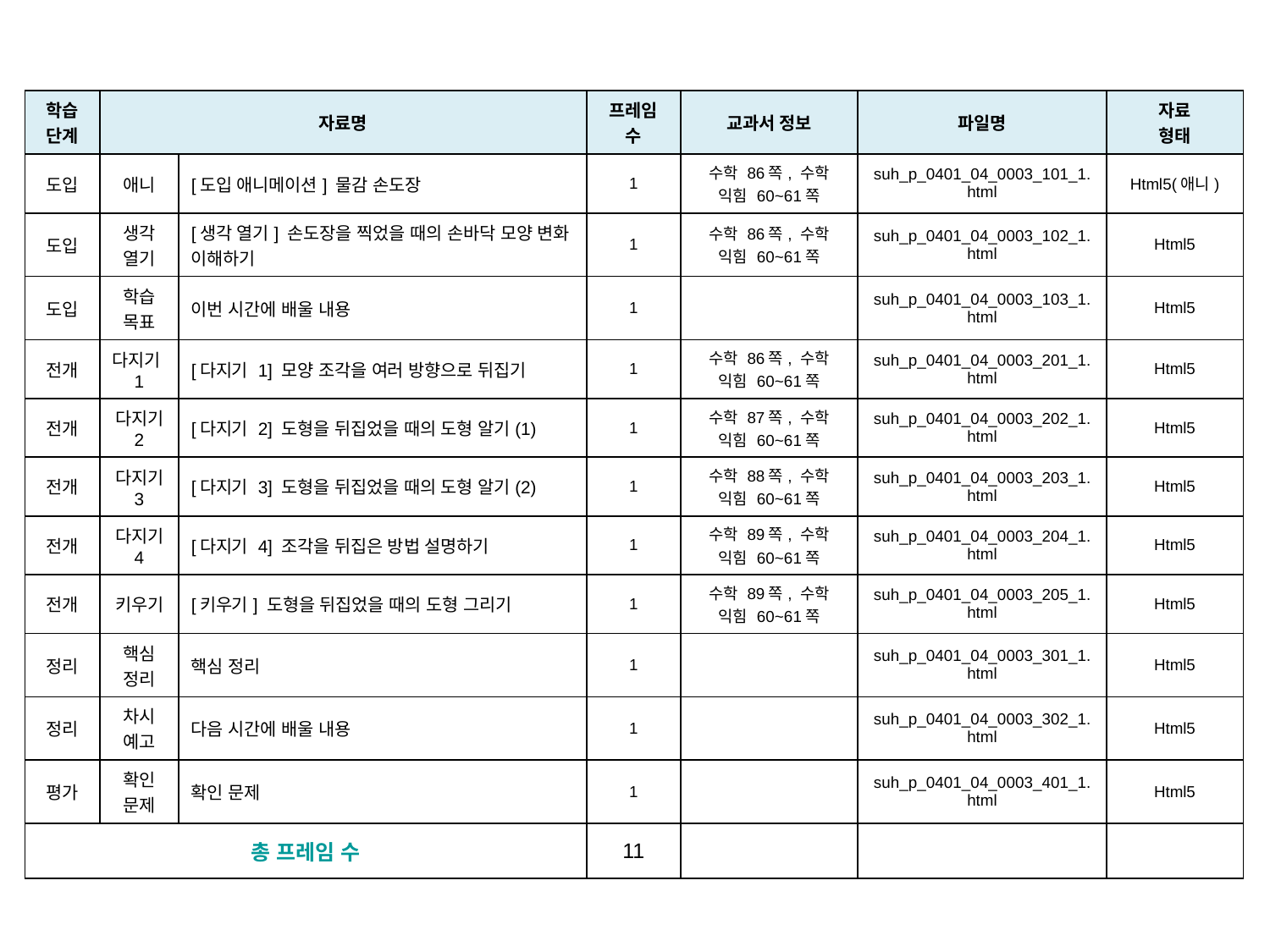

| 학습 단계 | 자료명 |  | 프레임 수 | 교과서 정보 | 파일명 | 자료 형태 |
| --- | --- | --- | --- | --- | --- | --- |
| 도입 | 애니 | [도입 애니메이션] 물감 손도장 | 1 | 수학 86쪽, 수학 익힘 60~61쪽 | suh\_p\_0401\_04\_0003\_101\_1.html | Html5(애니) |
| 도입 | 생각 열기 | [생각 열기] 손도장을 찍었을 때의 손바닥 모양 변화 이해하기 | 1 | 수학 86쪽, 수학 익힘 60~61쪽 | suh\_p\_0401\_04\_0003\_102\_1.html | Html5 |
| 도입 | 학습 목표 | 이번 시간에 배울 내용 | 1 |  | suh\_p\_0401\_04\_0003\_103\_1.html | Html5 |
| 전개 | 다지기1 | [다지기 1] 모양 조각을 여러 방향으로 뒤집기 | 1 | 수학 86쪽, 수학 익힘 60~61쪽 | suh\_p\_0401\_04\_0003\_201\_1.html | Html5 |
| 전개 | 다지기 2 | [다지기 2] 도형을 뒤집었을 때의 도형 알기(1) | 1 | 수학 87쪽, 수학 익힘 60~61쪽 | suh\_p\_0401\_04\_0003\_202\_1.html | Html5 |
| 전개 | 다지기 3 | [다지기 3] 도형을 뒤집었을 때의 도형 알기(2) | 1 | 수학 88쪽, 수학 익힘 60~61쪽 | suh\_p\_0401\_04\_0003\_203\_1.html | Html5 |
| 전개 | 다지기 4 | [다지기 4] 조각을 뒤집은 방법 설명하기 | 1 | 수학 89쪽, 수학 익힘 60~61쪽 | suh\_p\_0401\_04\_0003\_204\_1.html | Html5 |
| 전개 | 키우기 | [키우기] 도형을 뒤집었을 때의 도형 그리기 | 1 | 수학 89쪽, 수학 익힘 60~61쪽 | suh\_p\_0401\_04\_0003\_205\_1.html | Html5 |
| 정리 | 핵심 정리 | 핵심 정리 | 1 |  | suh\_p\_0401\_04\_0003\_301\_1.html | Html5 |
| 정리 | 차시 예고 | 다음 시간에 배울 내용 | 1 |  | suh\_p\_0401\_04\_0003\_302\_1.html | Html5 |
| 평가 | 확인 문제 | 확인 문제 | 1 |  | suh\_p\_0401\_04\_0003\_401\_1.html | Html5 |
| 총 프레임 수 |  |  | 11 |  |  |  |